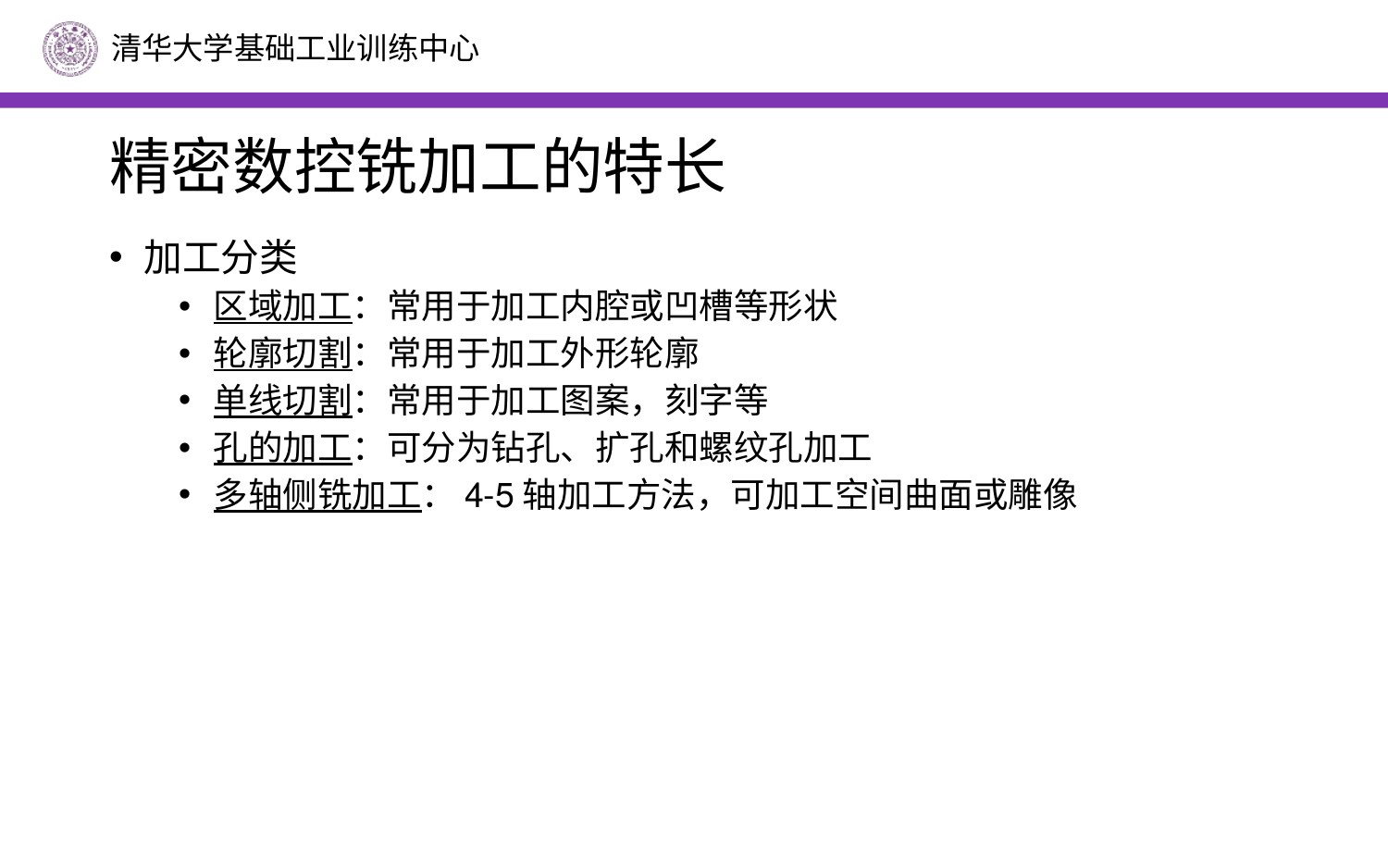

# 精密数控铣加工的特长
加工分类
区域加工：常用于加工内腔或凹槽等形状
轮廓切割：常用于加工外形轮廓
单线切割：常用于加工图案，刻字等
孔的加工：可分为钻孔、扩孔和螺纹孔加工
多轴侧铣加工：4-5轴加工方法，可加工空间曲面或雕像